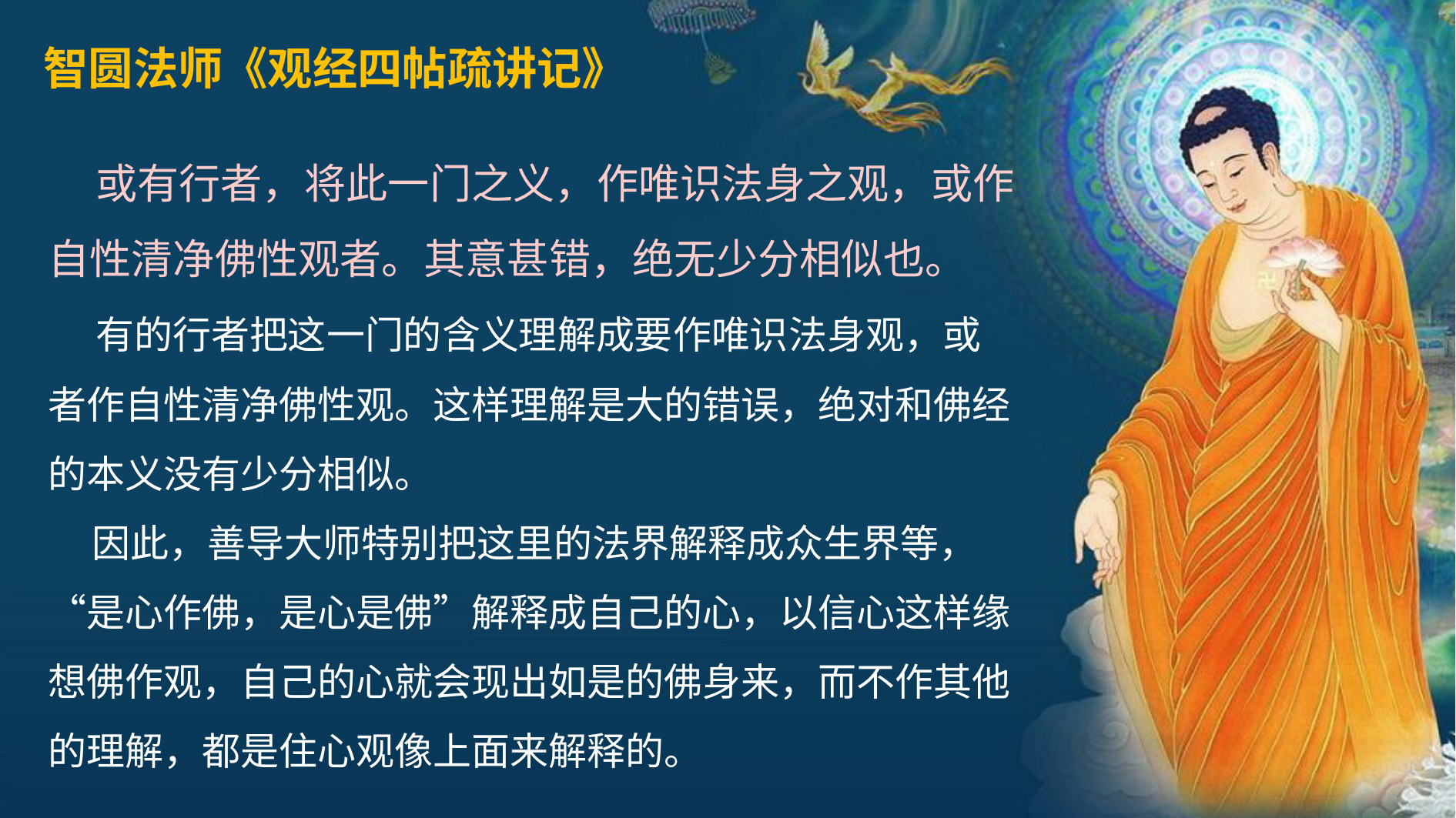

智圆法师《观经四帖疏讲记》
    或有行者，将此一门之义，作唯识法身之观，或作自性清净佛性观者。其意甚错，绝无少分相似也。
    有的行者把这一门的含义理解成要作唯识法身观，或者作自性清净佛性观。这样理解是大的错误，绝对和佛经的本义没有少分相似。
    因此，善导大师特别把这里的法界解释成众生界等，“是心作佛，是心是佛”解释成自己的心，以信心这样缘想佛作观，自己的心就会现出如是的佛身来，而不作其他的理解，都是住心观像上面来解释的。